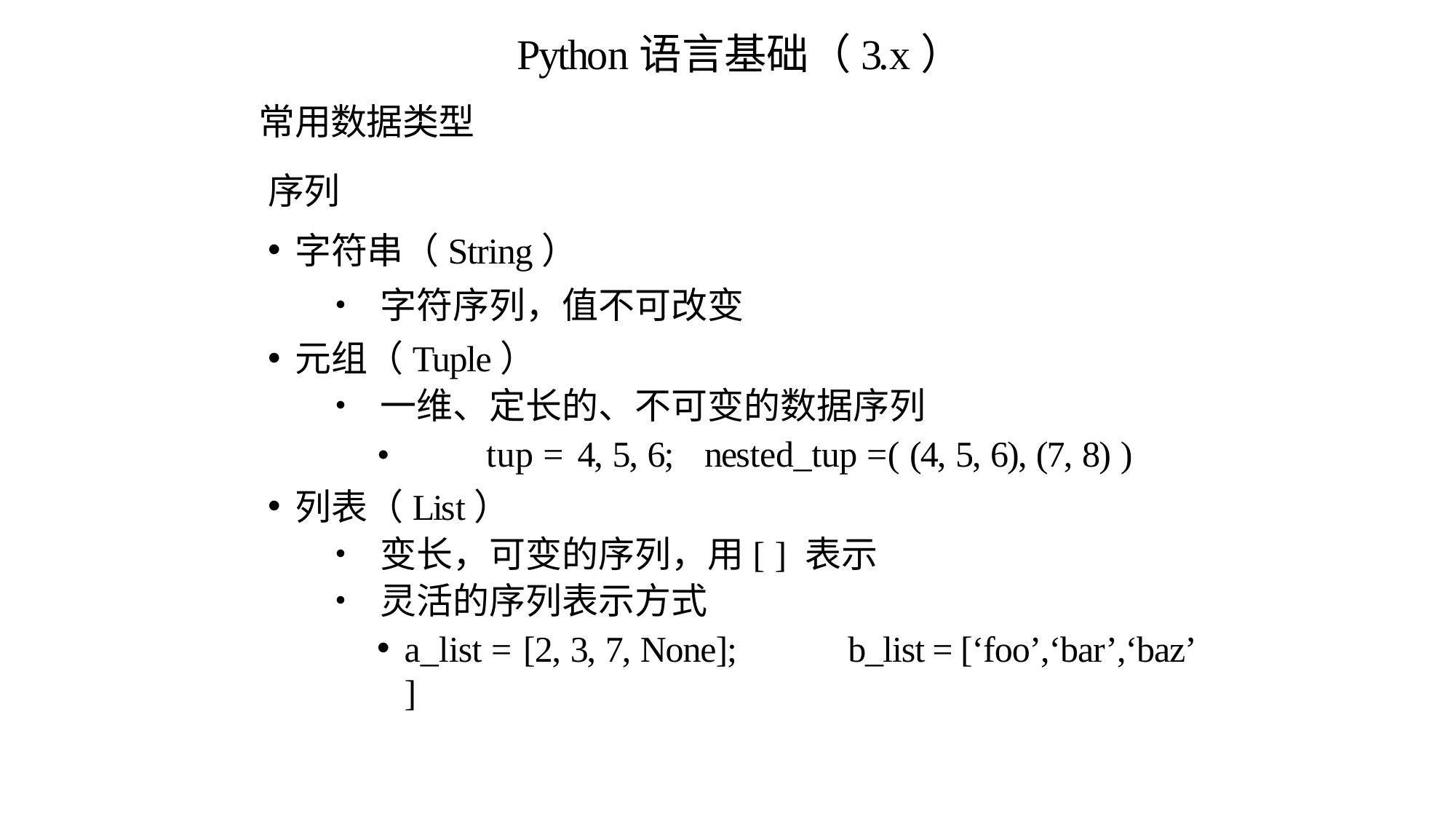

Python语言基础（3.x）
常用数据类型
序列
字符串（String）
• 字符序列，值不可改变

元组（Tuple）
• 一维、定长的、不可变的数据序列
•	tup = 4, 5, 6;	nested_tup =( (4, 5, 6), (7, 8) )

列表（List）
• 变长，可变的序列，用[ ] 表示
• 灵活的序列表示方式
a_list = [2, 3, 7, None];	b_list = [‘foo’,‘bar’,‘baz’ ]